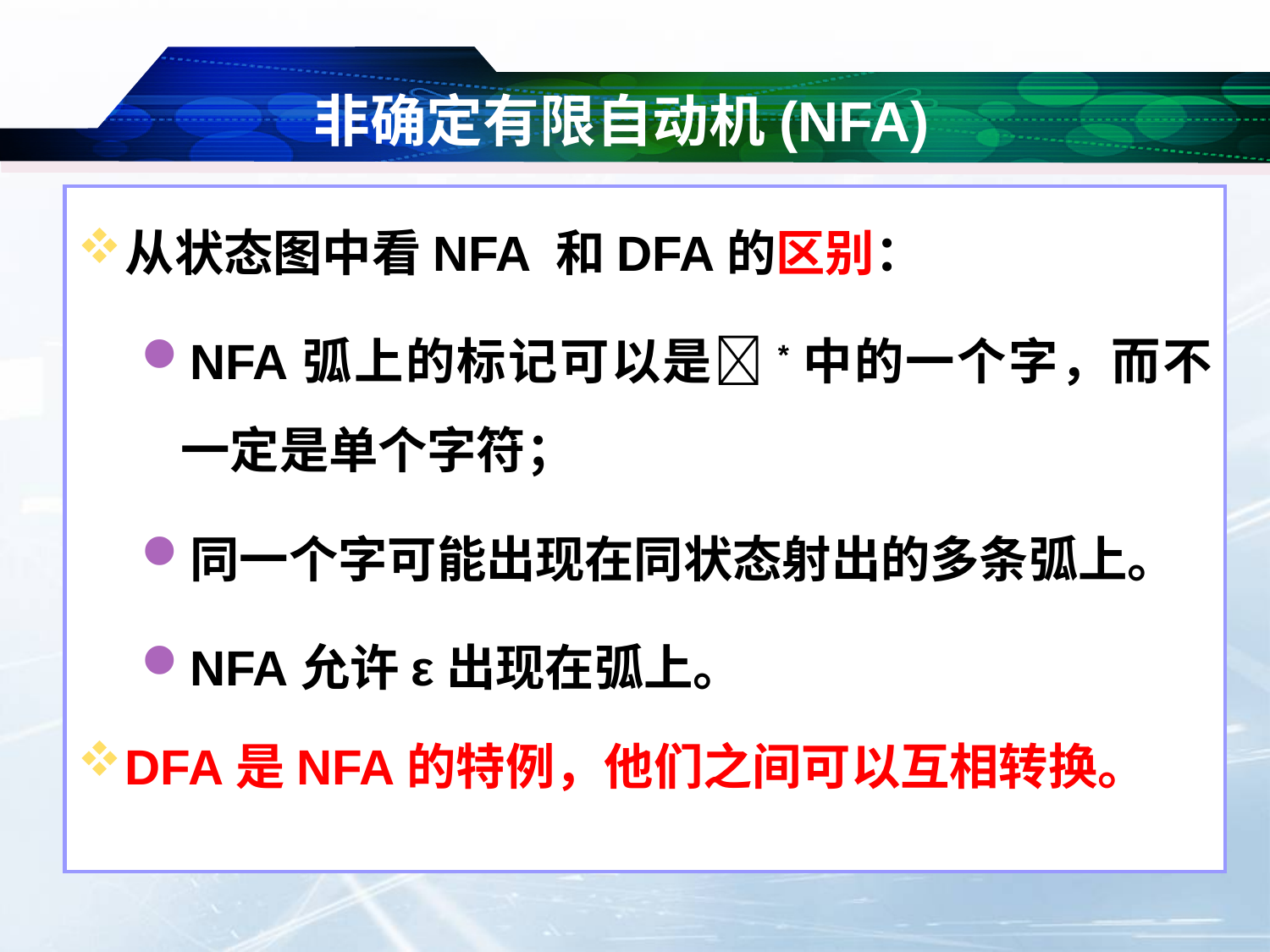

# 非确定有限自动机(NFA)
从状态图中看NFA 和DFA的区别：
NFA弧上的标记可以是Σ*中的一个字，而不一定是单个字符；
同一个字可能出现在同状态射出的多条弧上。
NFA允许ε出现在弧上。
DFA是NFA的特例，他们之间可以互相转换。